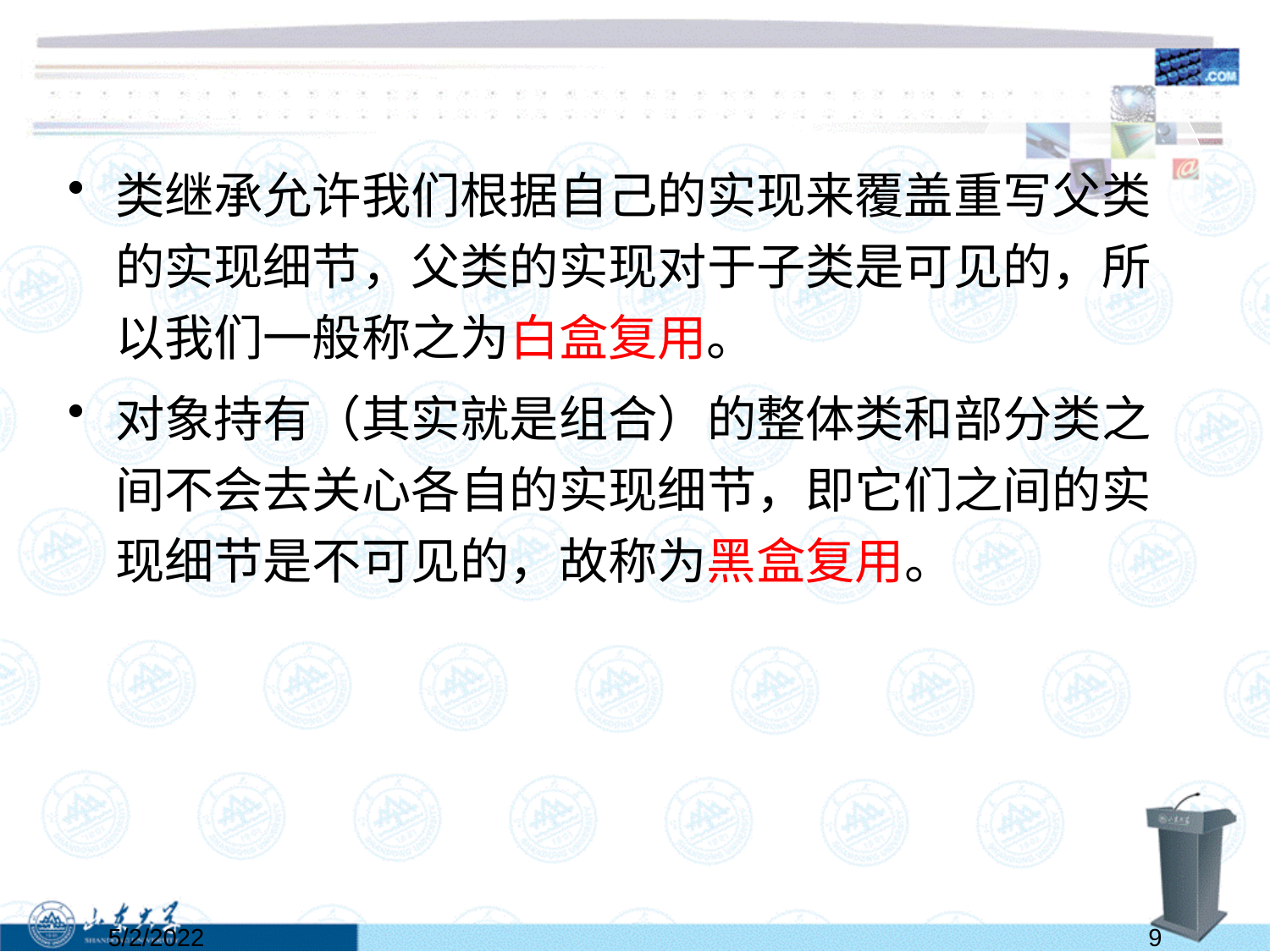

类继承允许我们根据自己的实现来覆盖重写父类的实现细节，父类的实现对于子类是可见的，所以我们一般称之为白盒复用。
对象持有（其实就是组合）的整体类和部分类之间不会去关心各自的实现细节，即它们之间的实现细节是不可见的，故称为黑盒复用。
5/2/2022
9